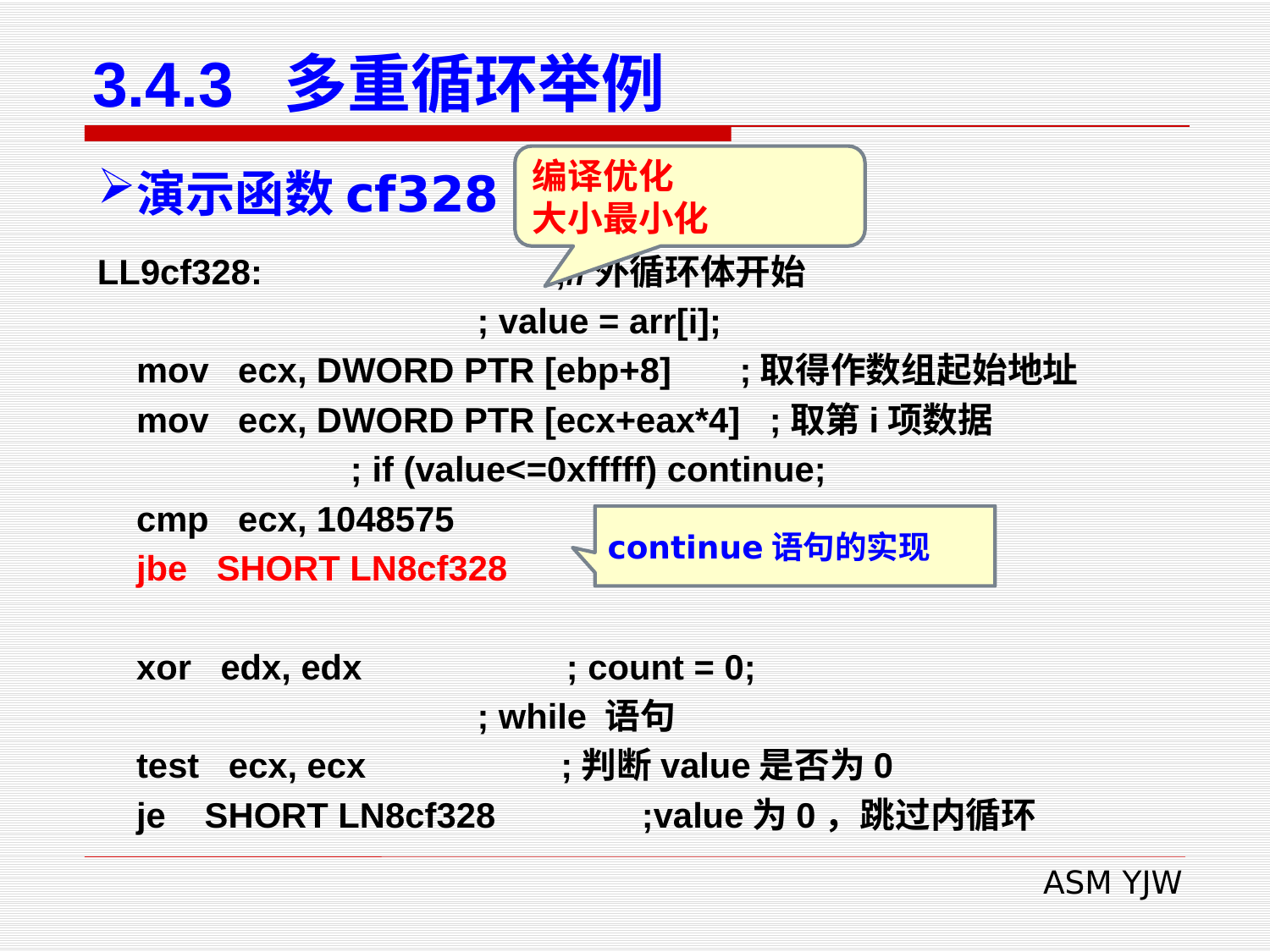

# 3.4.3  多重循环举例
编译优化
大小最小化
演示函数cf328
LL9cf328:                              ;//外循环体开始
                                       ; value = arr[i];
    mov   ecx, DWORD PTR [ebp+8]       ;取得作数组起始地址
    mov   ecx, DWORD PTR [ecx+eax*4]   ;取第i项数据
                          ; if (value<=0xfffff) continue;
    cmp   ecx, 1048575
    jbe   SHORT LN8cf328

    xor   edx, edx                     ; count = 0;
                                       ; while 语句
    test   ecx, ecx                    ;判断value是否为0
    je    SHORT LN8cf328               ;value为0，跳过内循环
continue语句的实现